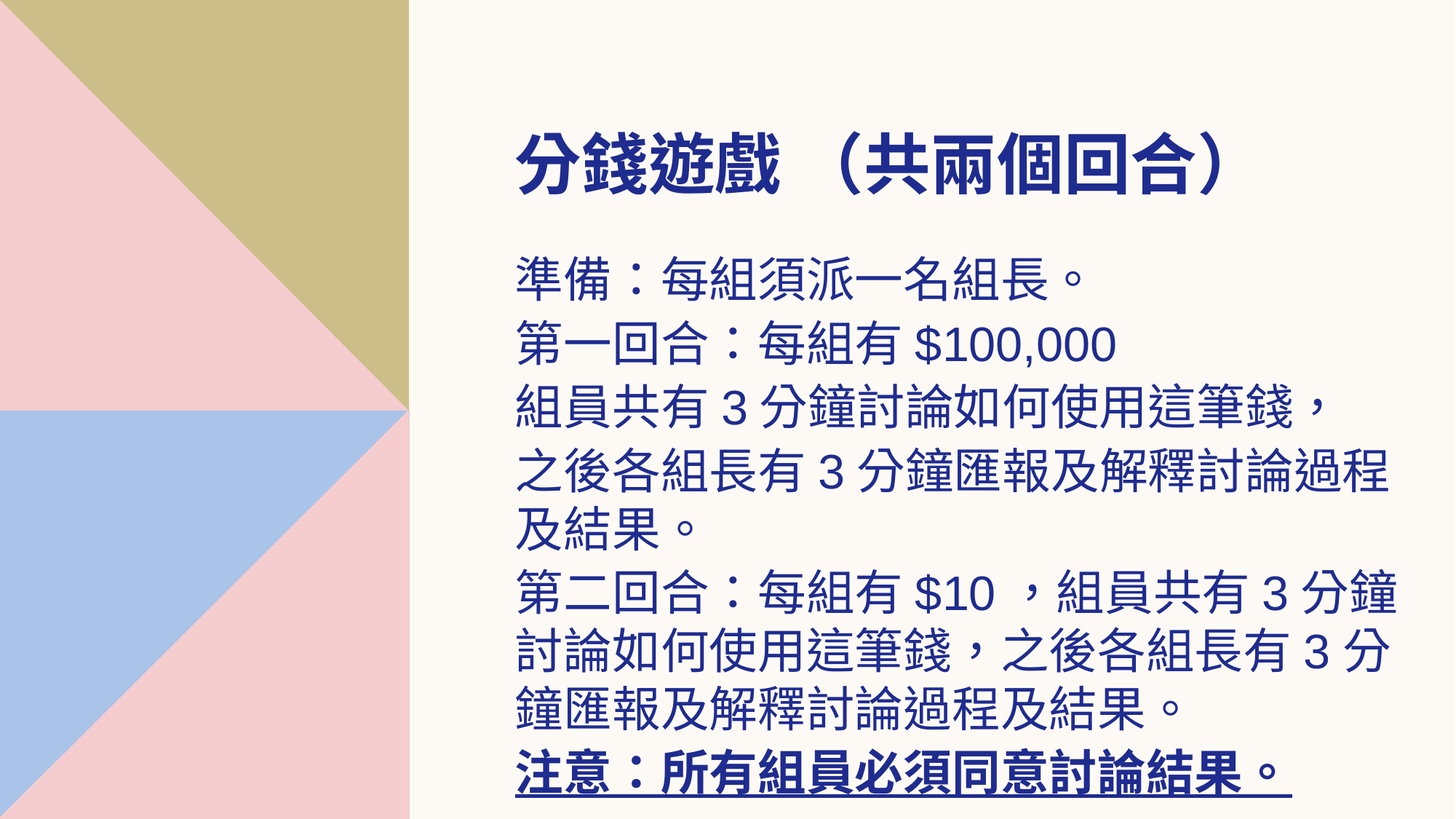

# 分錢遊戲 （共兩個回合）
準備：每組須派一名組長。
第一回合：每組有$100,000
組員共有3分鐘討論如何使用這筆錢，
之後各組長有3分鐘匯報及解釋討論過程及結果。
第二回合：每組有$10，組員共有3分鐘討論如何使用這筆錢，之後各組長有3分鐘匯報及解釋討論過程及結果。
注意：所有組員必須同意討論結果。